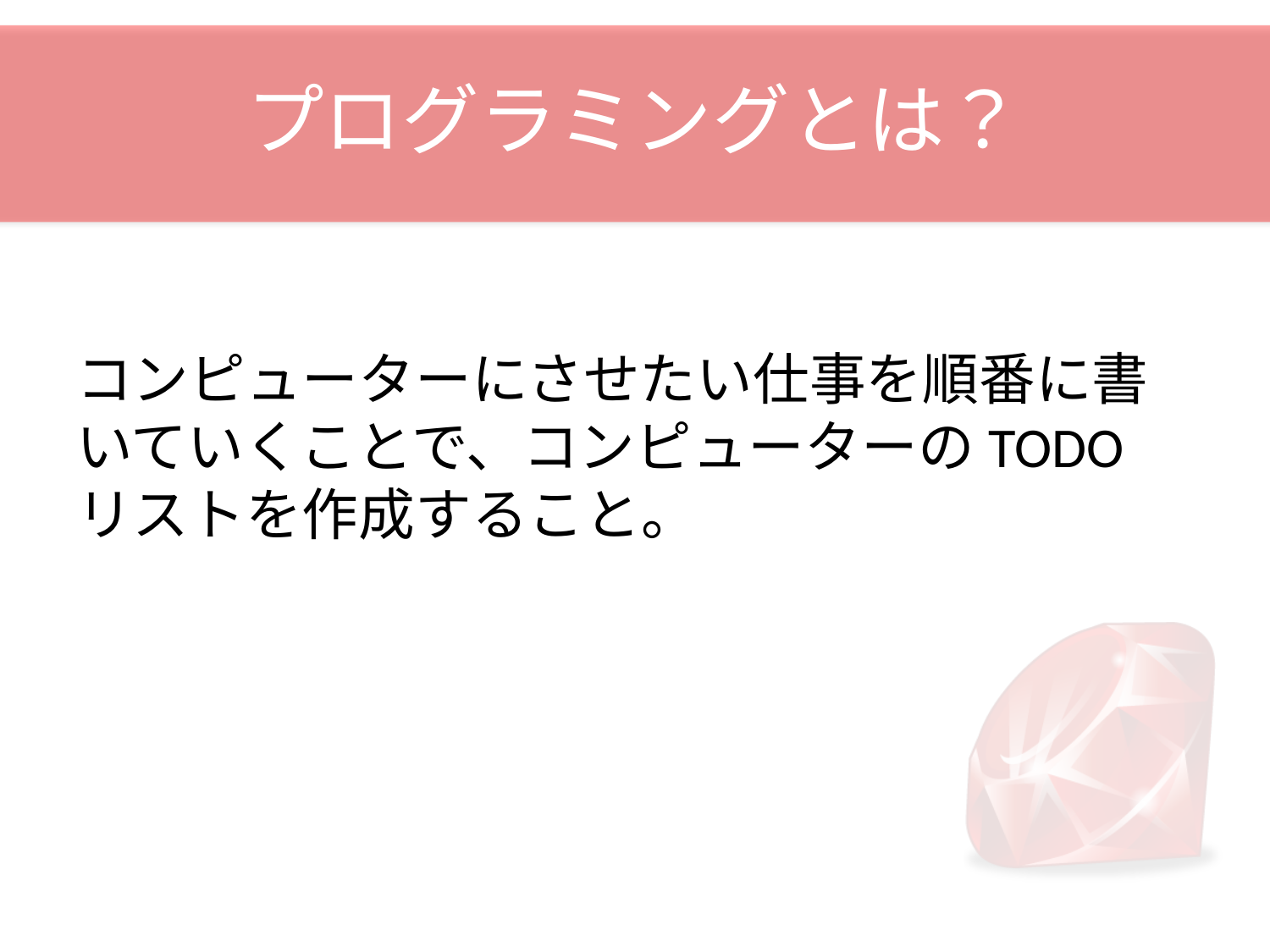

# プログラミングとは？
コンピューターにさせたい仕事を順番に書いていくことで、コンピューターのTODOリストを作成すること。